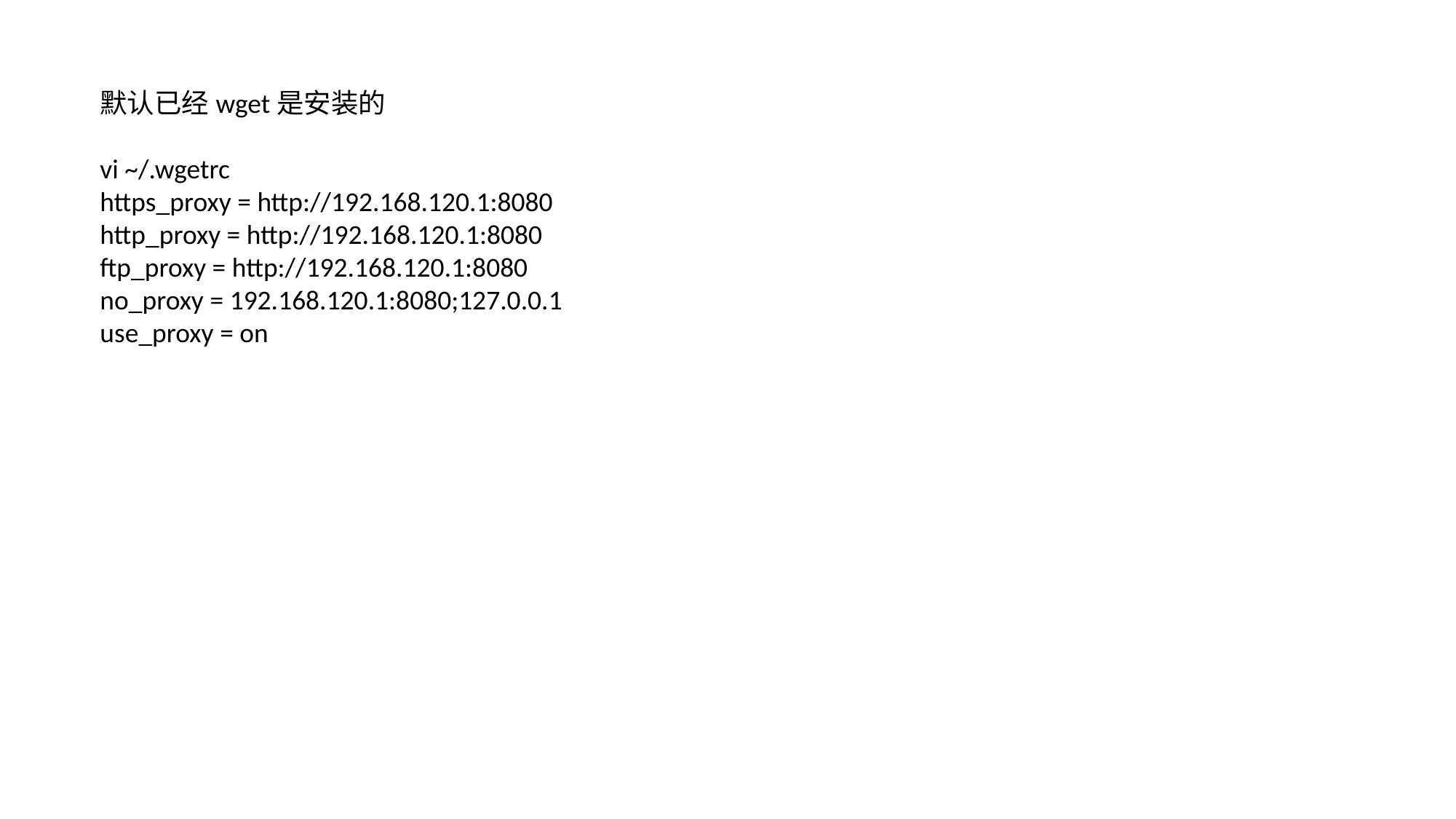

默认已经wget是安装的

vi ~/.wgetrc
https_proxy = http://192.168.120.1:8080
http_proxy = http://192.168.120.1:8080
ftp_proxy = http://192.168.120.1:8080
no_proxy = 192.168.120.1:8080;127.0.0.1
use_proxy = on